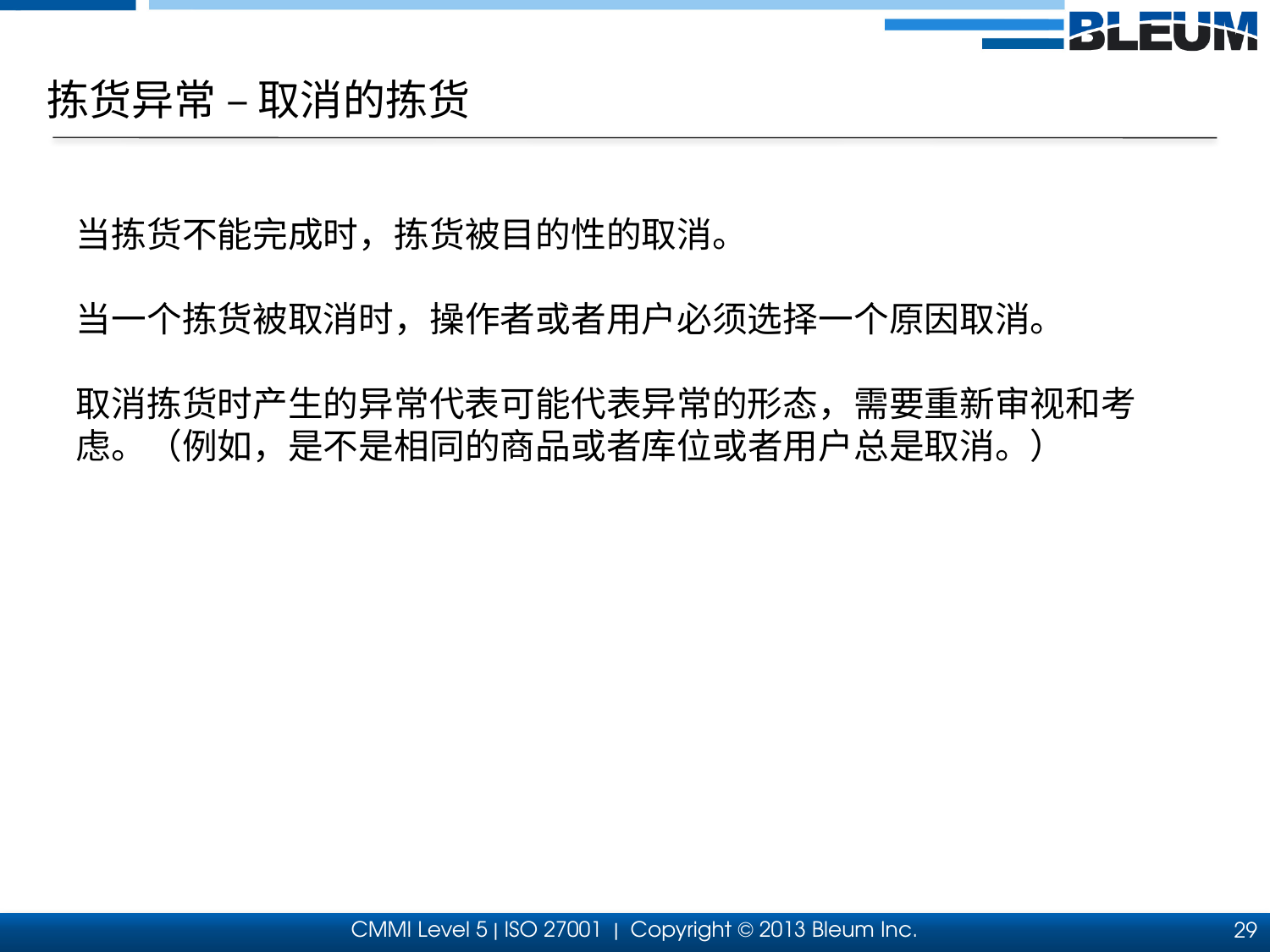

拣货异常 – 取消的拣货

当拣货不能完成时，拣货被目的性的取消。

当一个拣货被取消时，操作者或者用户必须选择一个原因取消。

取消拣货时产生的异常代表可能代表异常的形态，需要重新审视和考虑。（例如，是不是相同的商品或者库位或者用户总是取消。）
29